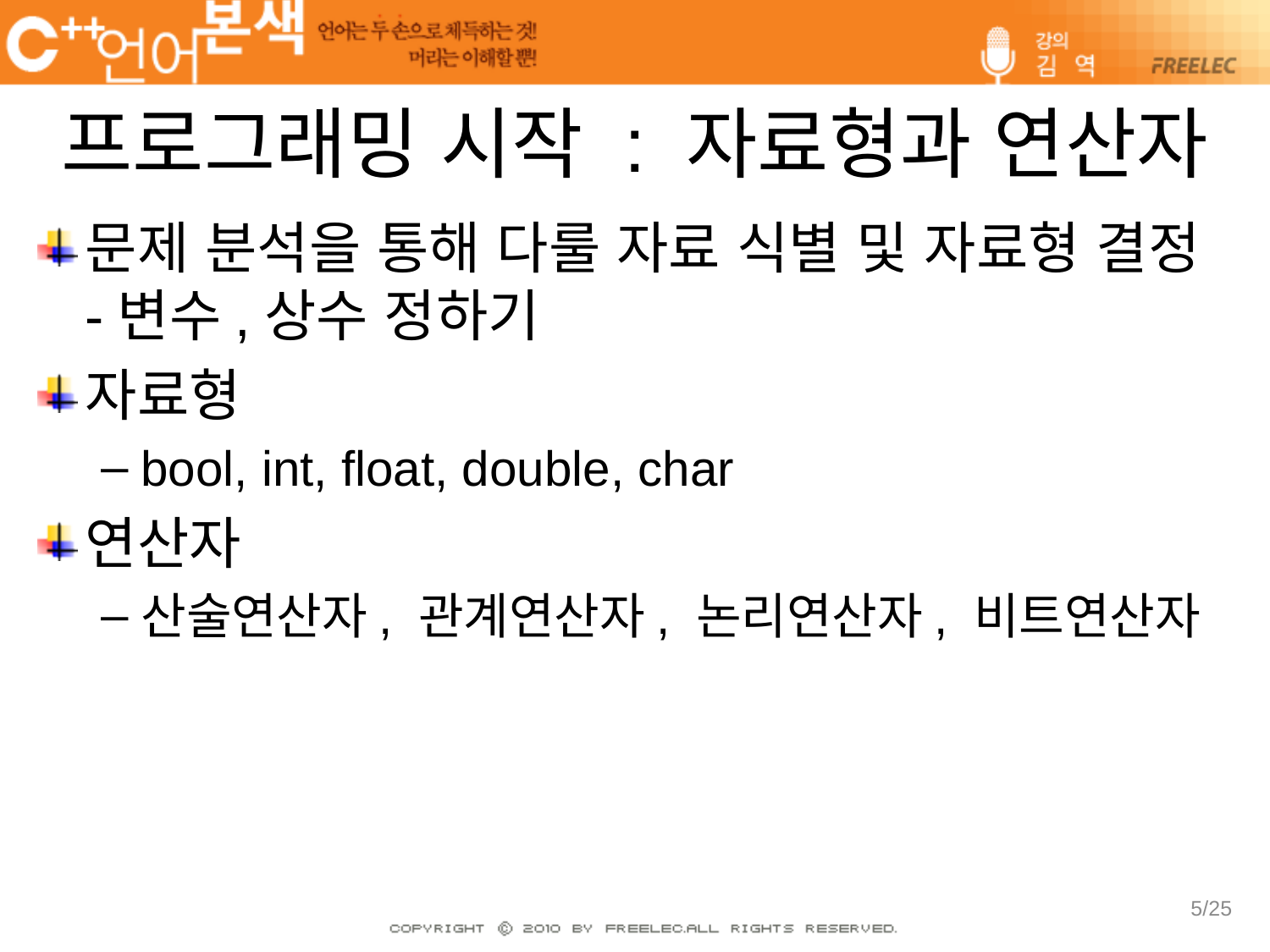

# 프로그래밍 시작 : 자료형과 연산자
문제 분석을 통해 다룰 자료 식별 및 자료형 결정-변수,상수 정하기
자료형
bool, int, float, double, char
연산자
산술연산자, 관계연산자, 논리연산자, 비트연산자
5/25